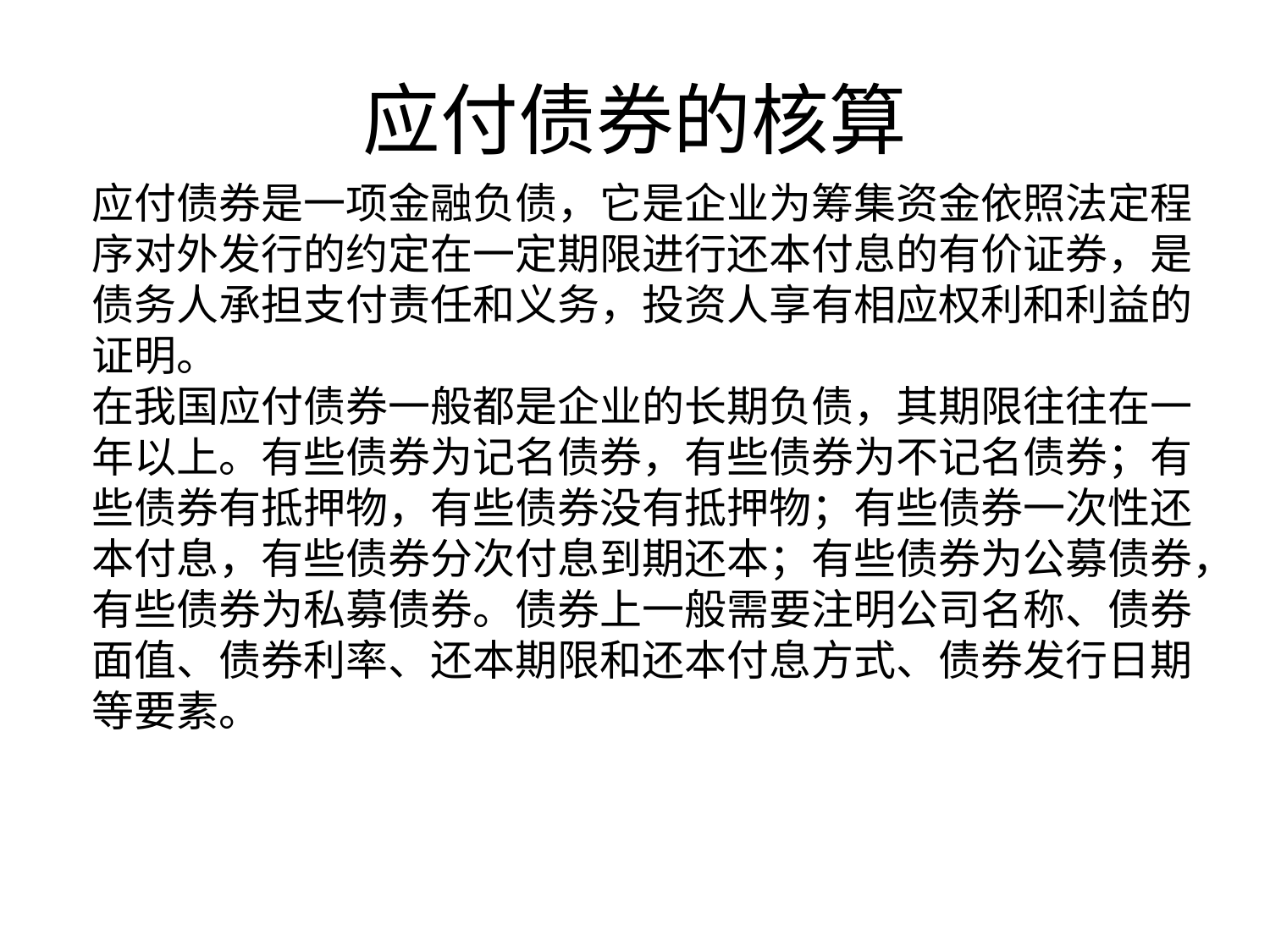

# 应付债券的核算
应付债券是一项金融负债，它是企业为筹集资金依照法定程序对外发行的约定在一定期限进行还本付息的有价证券，是债务人承担支付责任和义务，投资人享有相应权利和利益的证明。
在我国应付债券一般都是企业的长期负债，其期限往往在一年以上。有些债券为记名债券，有些债券为不记名债券；有些债券有抵押物，有些债券没有抵押物；有些债券一次性还本付息，有些债券分次付息到期还本；有些债券为公募债券，有些债券为私募债券。债券上一般需要注明公司名称、债券面值、债券利率、还本期限和还本付息方式、债券发行日期等要素。